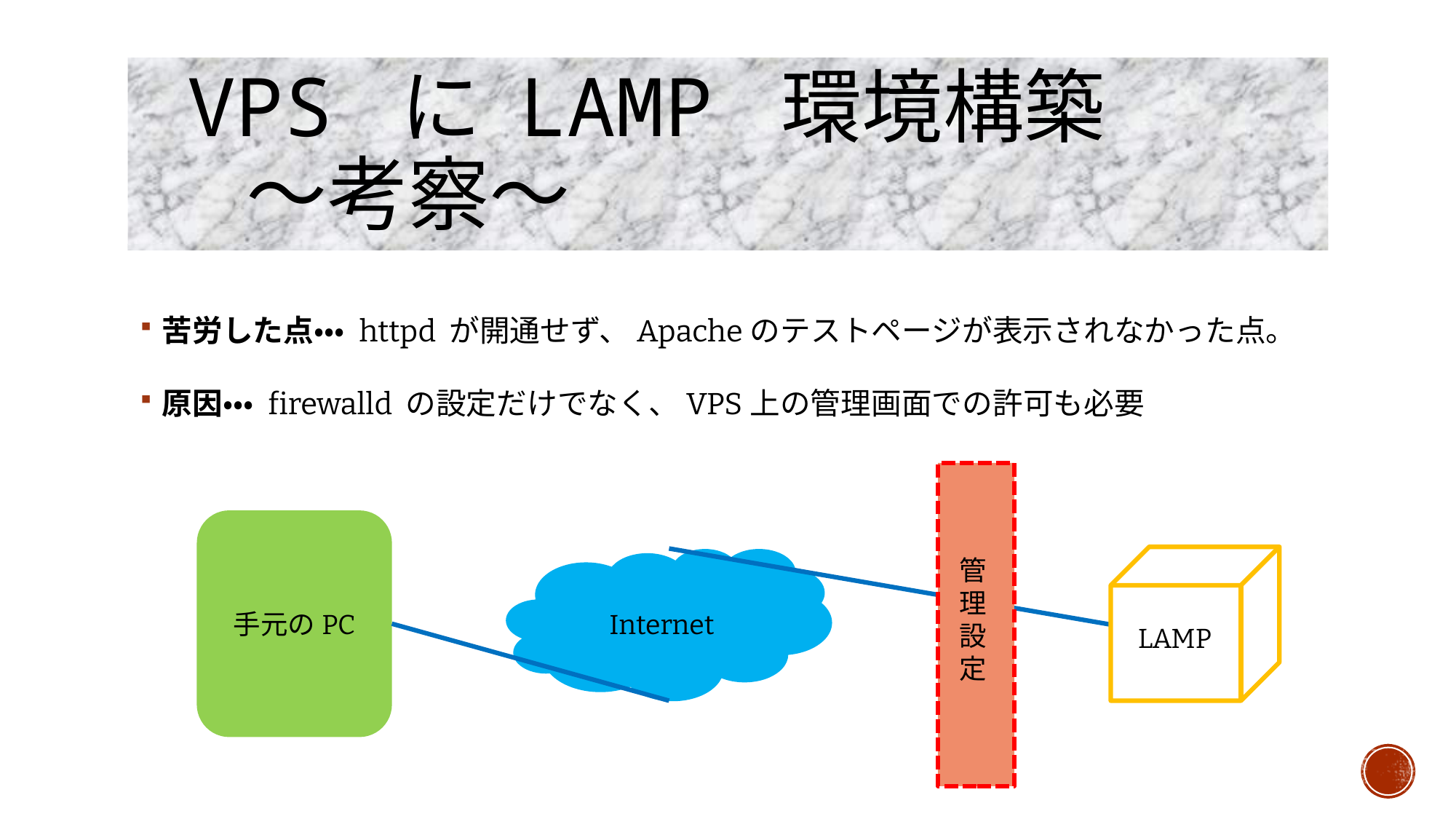

# VPS に LAMP 環境構築 ～考察～

苦労した点・・・ httpd が開通せず、Apacheのテストページが表示されなかった点。
原因・・・ firewalld の設定だけでなく、VPS上の管理画面での許可も必要

管理設定

LAMP

手元のPC
Internet